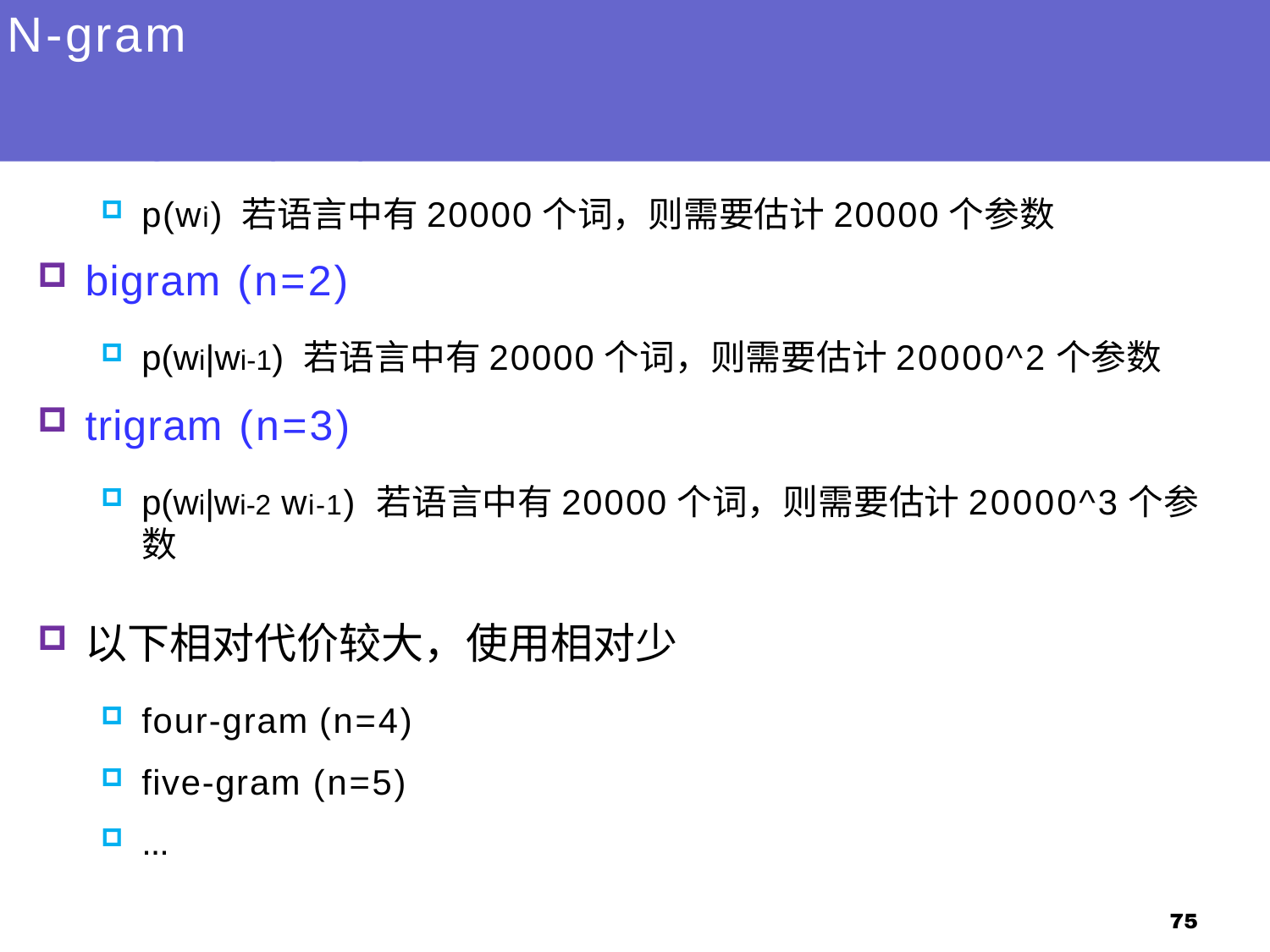

# N-gram
unigram (n=1)
p(wi) 若语言中有20000个词，则需要估计20000个参数
bigram (n=2)
p(wi|wi-1) 若语言中有20000个词，则需要估计20000^2个参数
trigram (n=3)
p(wi|wi-2 wi-1) 若语言中有20000个词，则需要估计20000^3个参数

以下相对代价较大，使用相对少
four-gram (n=4)
five-gram (n=5)
...
75